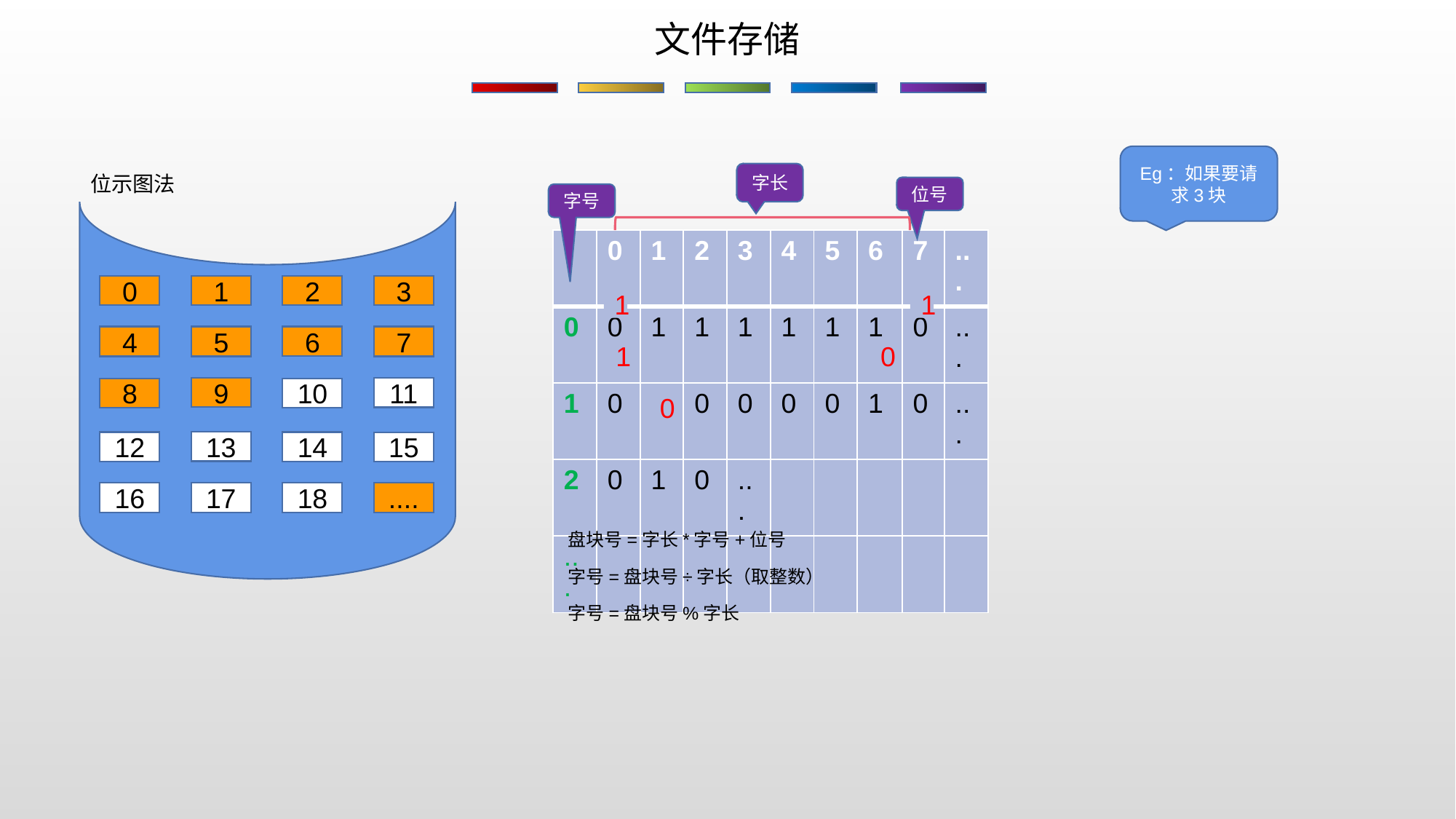

文件存储

Eg：如果要请求3块
字长
位示图法
位号
字号

|  | 0 | 1 | 2 | 3 | 4 | 5 | 6 | 7 | ... |
| --- | --- | --- | --- | --- | --- | --- | --- | --- | --- |
| 0 | 0 | 1 | 1 | 1 | 1 | 1 | 1 | 0 | ... |
| 1 | 0 | 1 | 0 | 0 | 0 | 0 | 1 | 0 | ... |
| 2 | 0 | 1 | 0 | ... |  |  |  |  |  |
| ... |  |  |  |  |  |  |  |  |  |
0
0
1
2
3
1
1
4
5
6
7
6
4
5
7
1
0
9
11
10
8
8
11
0
13
12
14
12
13
14
15
16
17
17
18
....
盘块号=字长*字号+位号
字号=盘块号÷字长（取整数）
字号=盘块号%字长